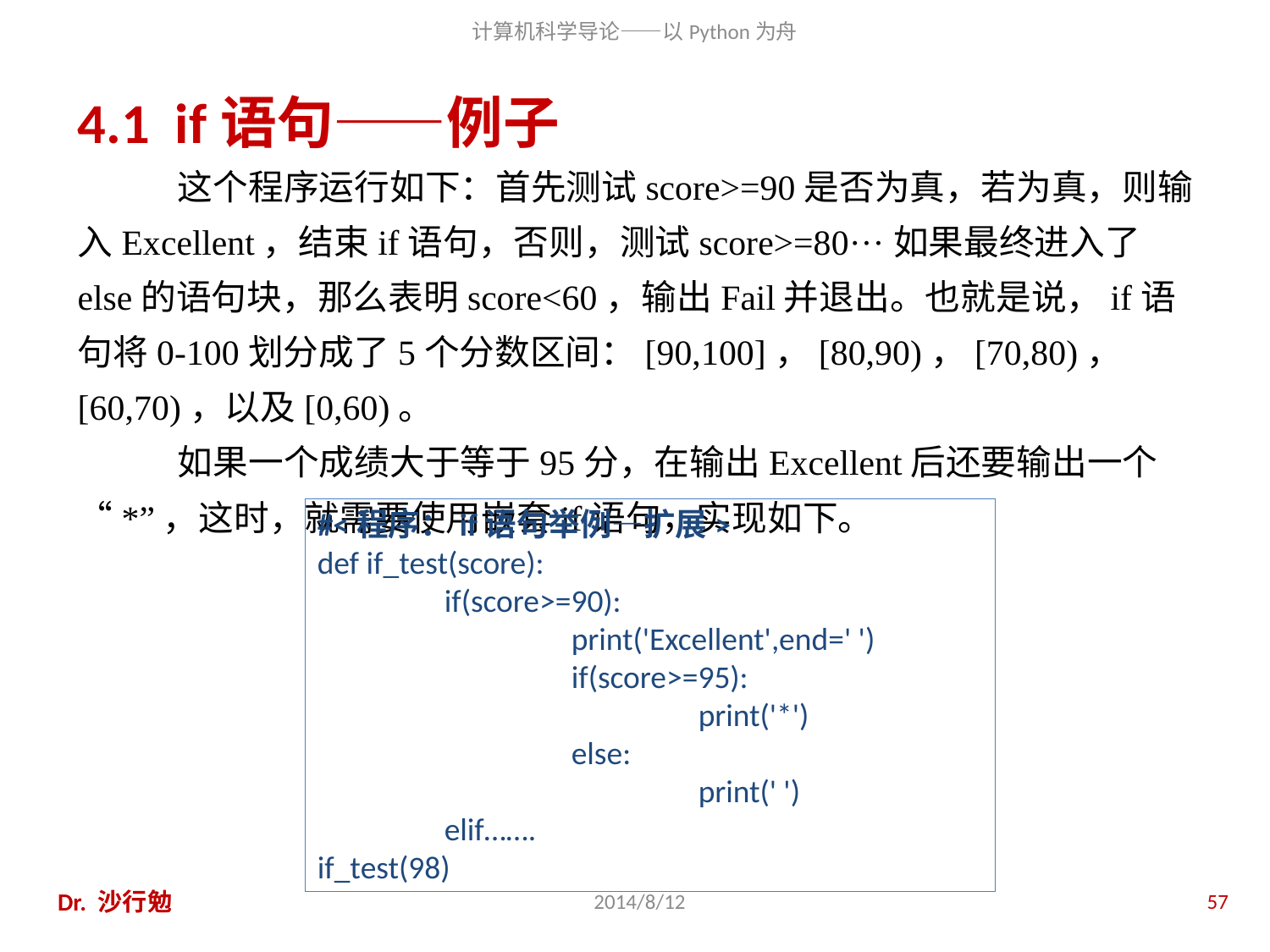

# 4.1  if语句——例子
这个程序运行如下：首先测试score>=90是否为真，若为真，则输入Excellent，结束if语句，否则，测试score>=80···如果最终进入了else的语句块，那么表明score<60，输出Fail并退出。也就是说，if语句将0-100划分成了5个分数区间：[90,100]，[80,90)，[70,80)，[60,70)，以及[0,60)。
如果一个成绩大于等于95分，在输出Excellent后还要输出一个“*”，这时，就需要使用嵌套if语句，实现如下。
#<程序：if语句举例—扩展>
def if_test(score):
	if(score>=90):
		print('Excellent',end=' ')
		if(score>=95):
			print('*')
		else:
			print(' ')
	elif…….
if_test(98)
Dr. 沙行勉
2014/8/12
57